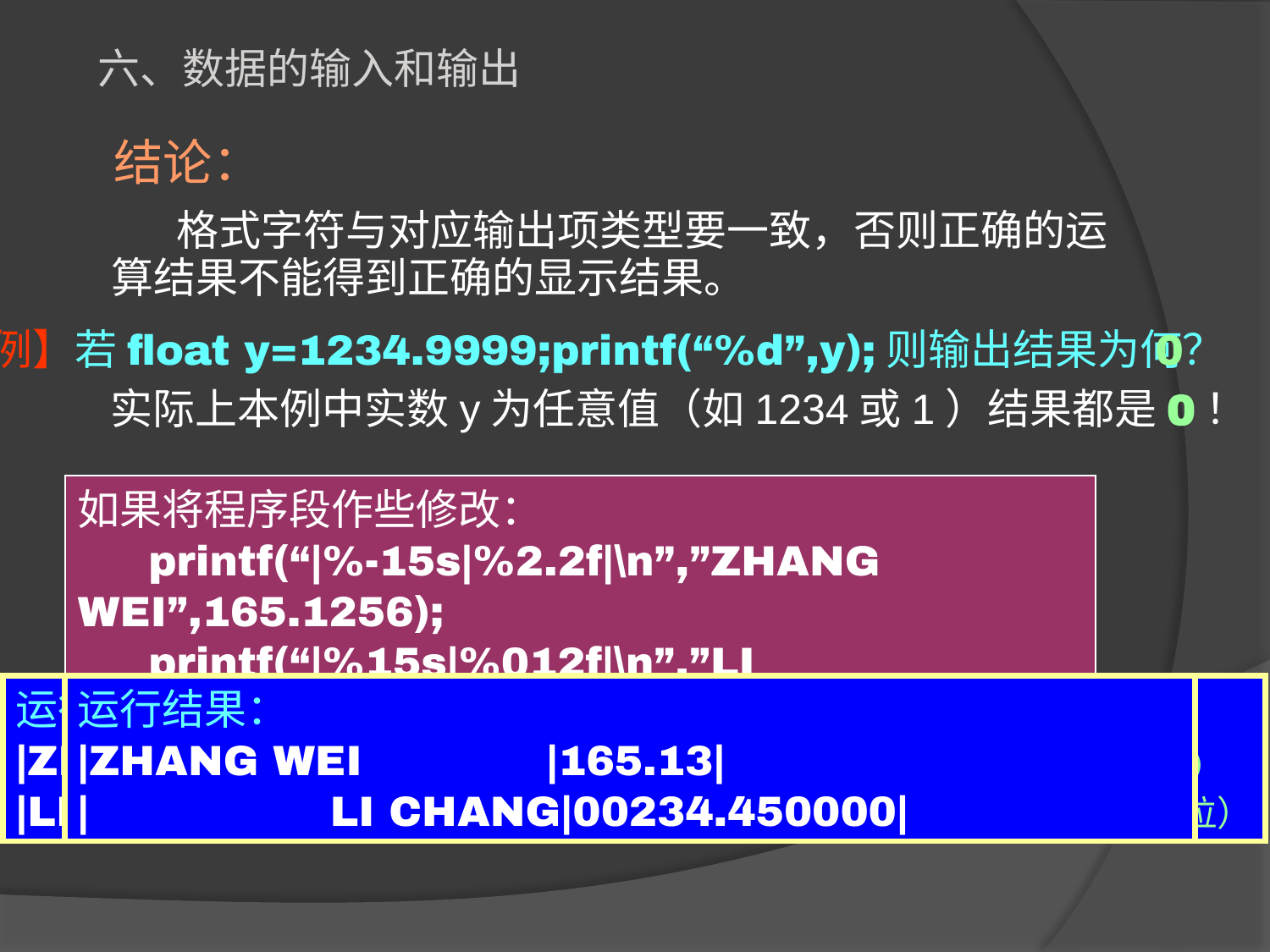

六、数据的输入和输出
 结论：
       格式字符与对应输出项类型要一致，否则正确的运算结果不能得到正确的显示结果。
 【例】若float y=1234.9999;printf(“%d”,y);则输出结果为何？
0
 实际上本例中实数y为任意值（如1234或1）结果都是0！
如果将程序段作些修改：
     printf(“|%-15s|%2.2f|\n”,”ZHANG WEI”,165.1256);
     printf(“|%15s|%012f|\n”,”LI CHANG”,234.45);
【例】求以下程序段运行结果。
     printf(“|%-15s|%2.2f|\n”,”ZHANG WEI”,165.1256);
     printf(“|%s|%012f|\n”,”LI CHANG”,234.45);
运行结果：
|ZHANG WEI           |165.13|   (注意：WEI后面补了六个空格)
|LI CHANG|00234.450000|   （注意：数字部分连小数点共12位）
运行结果：
|ZHANG WEI             |165.13|
|                 LI CHANG|00234.450000|